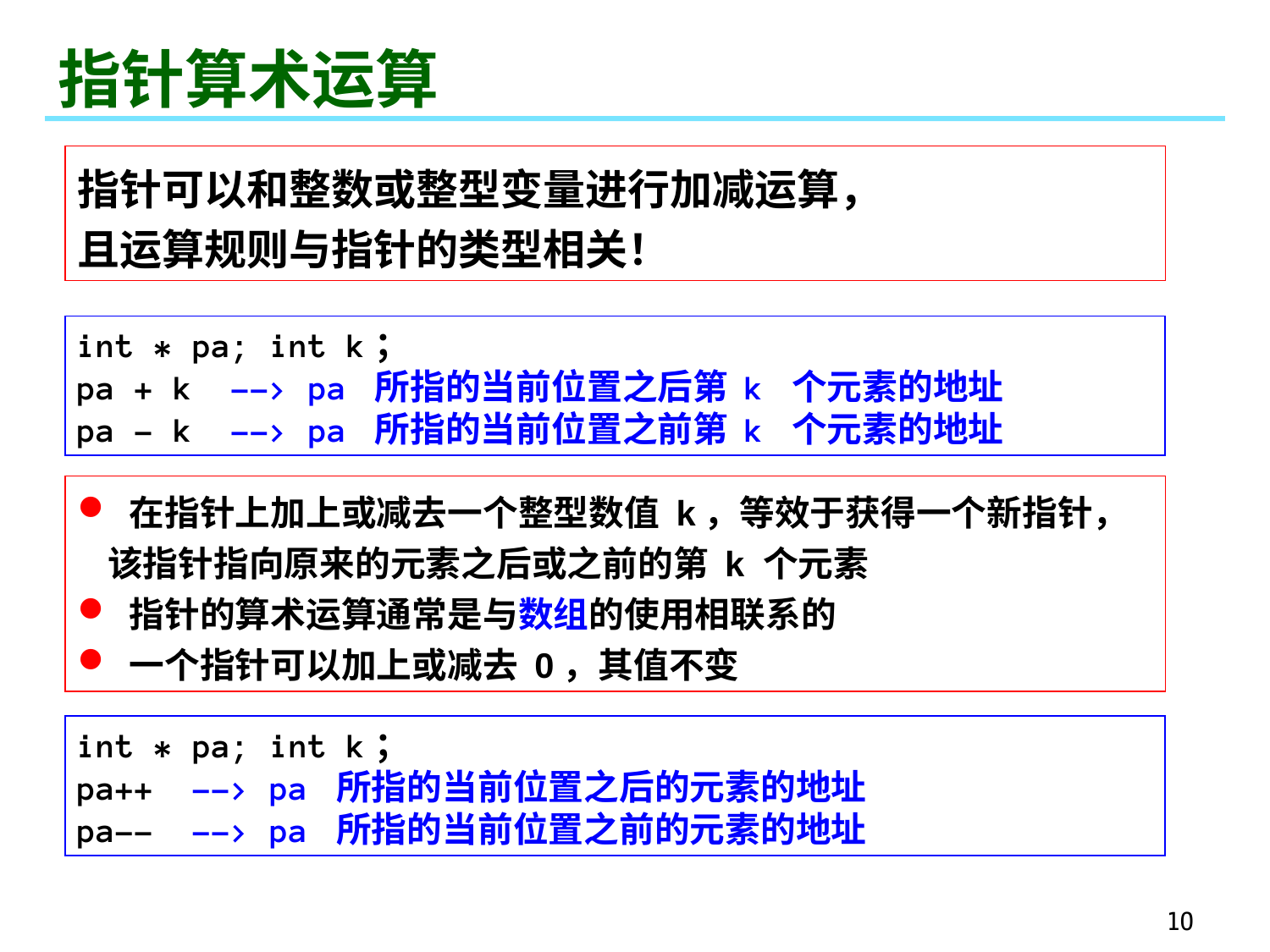

# 指针算术运算
指针可以和整数或整型变量进行加减运算，
且运算规则与指针的类型相关！
int * pa; int k；
pa + k  --> pa 所指的当前位置之后第 k 个元素的地址
pa - k  --> pa 所指的当前位置之前第 k 个元素的地址
 在指针上加上或减去一个整型数值 k，等效于获得一个新指针，该指针指向原来的元素之后或之前的第 k 个元素
 指针的算术运算通常是与数组的使用相联系的
 一个指针可以加上或减去 0，其值不变
int * pa; int k；
pa++  --> pa 所指的当前位置之后的元素的地址
pa--  --> pa 所指的当前位置之前的元素的地址
10